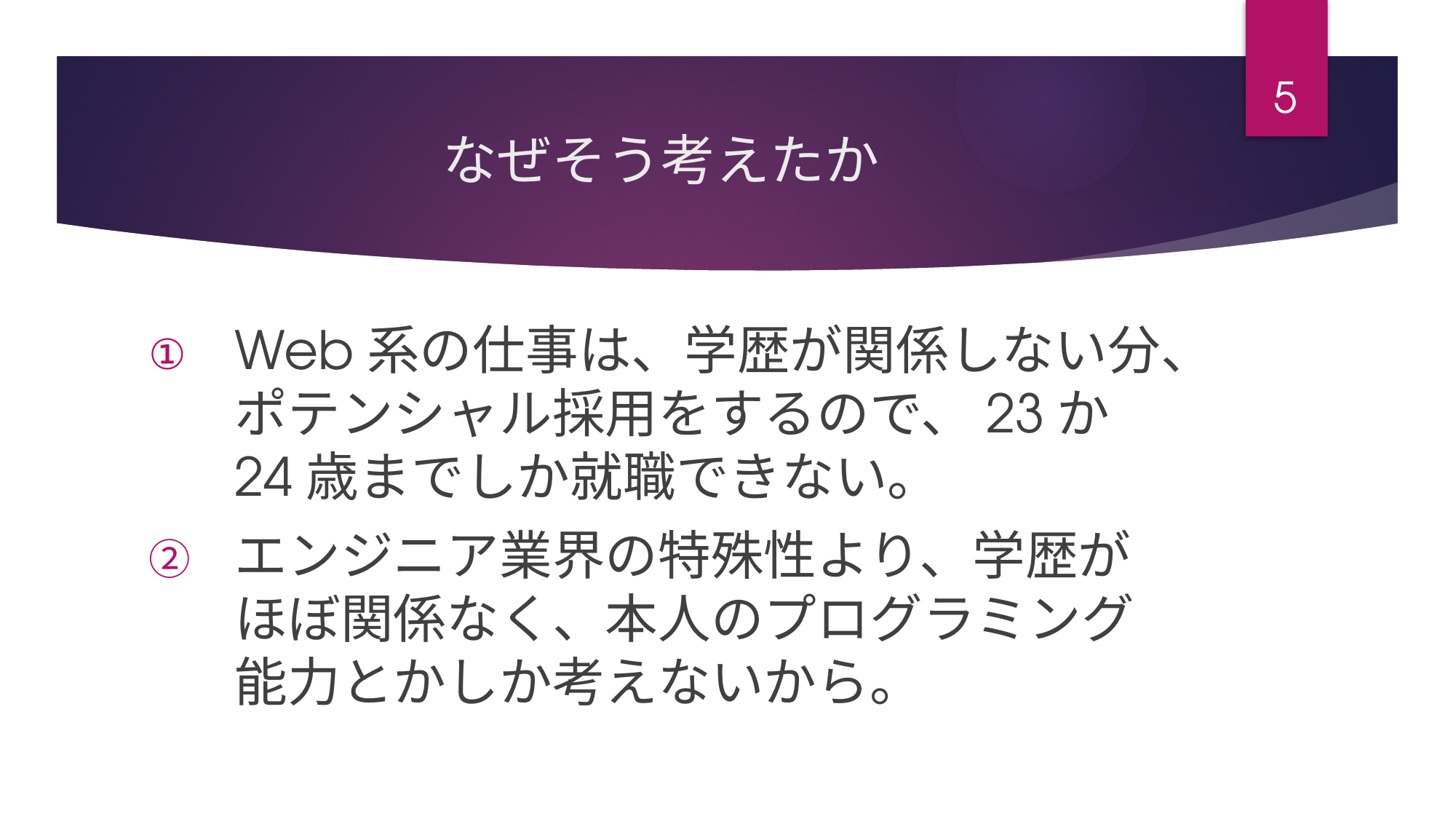

5
# なぜそう考えたか
Web系の仕事は、学歴が関係しない分、ポテンシャル採用をするので、23か24歳までしか就職できない。
エンジニア業界の特殊性より、学歴がほぼ関係なく、本人のプログラミング能力とかしか考えないから。